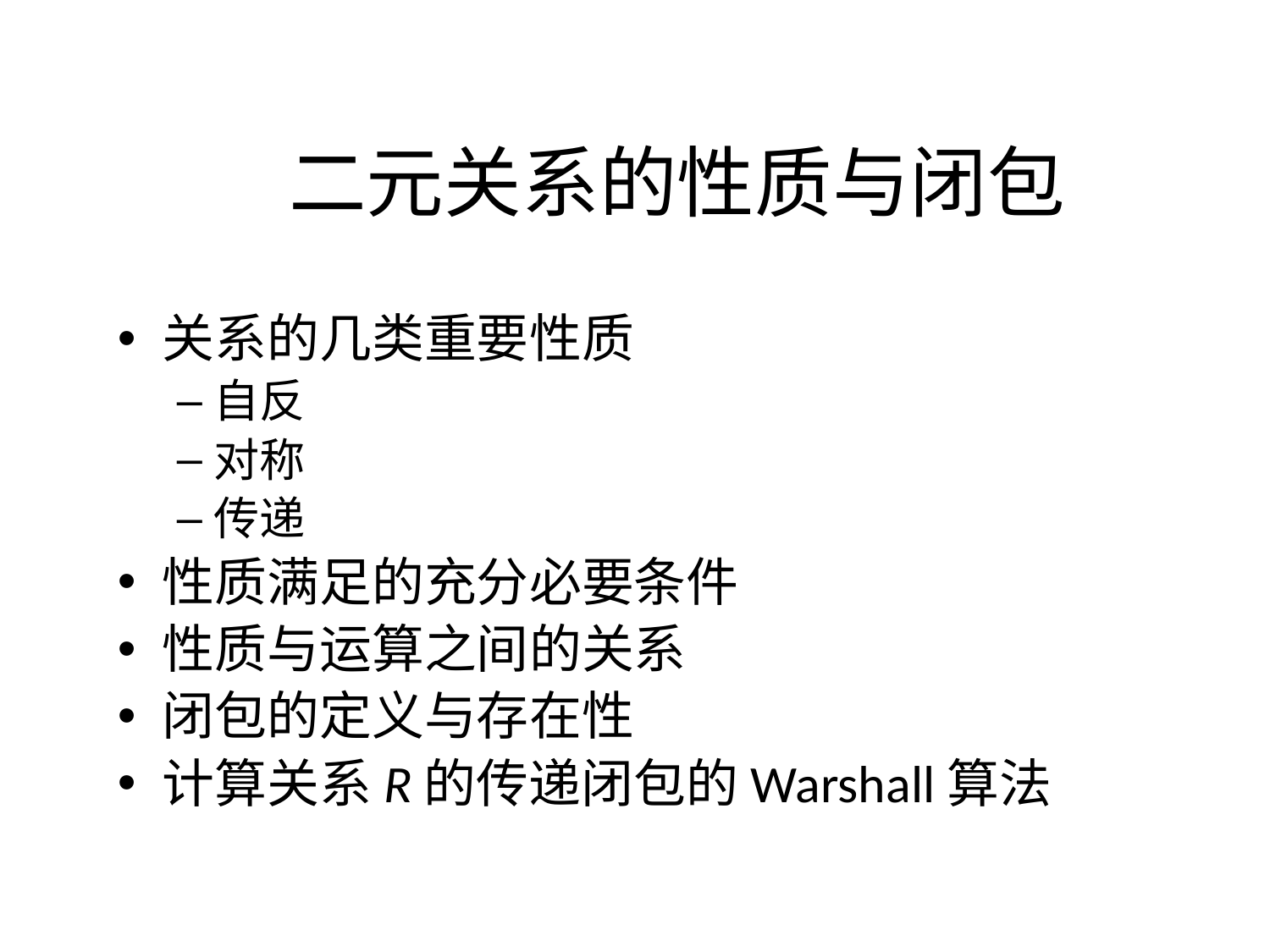

# 二元关系的性质与闭包
关系的几类重要性质
自反
对称
传递
性质满足的充分必要条件
性质与运算之间的关系
闭包的定义与存在性
计算关系R的传递闭包的Warshall算法